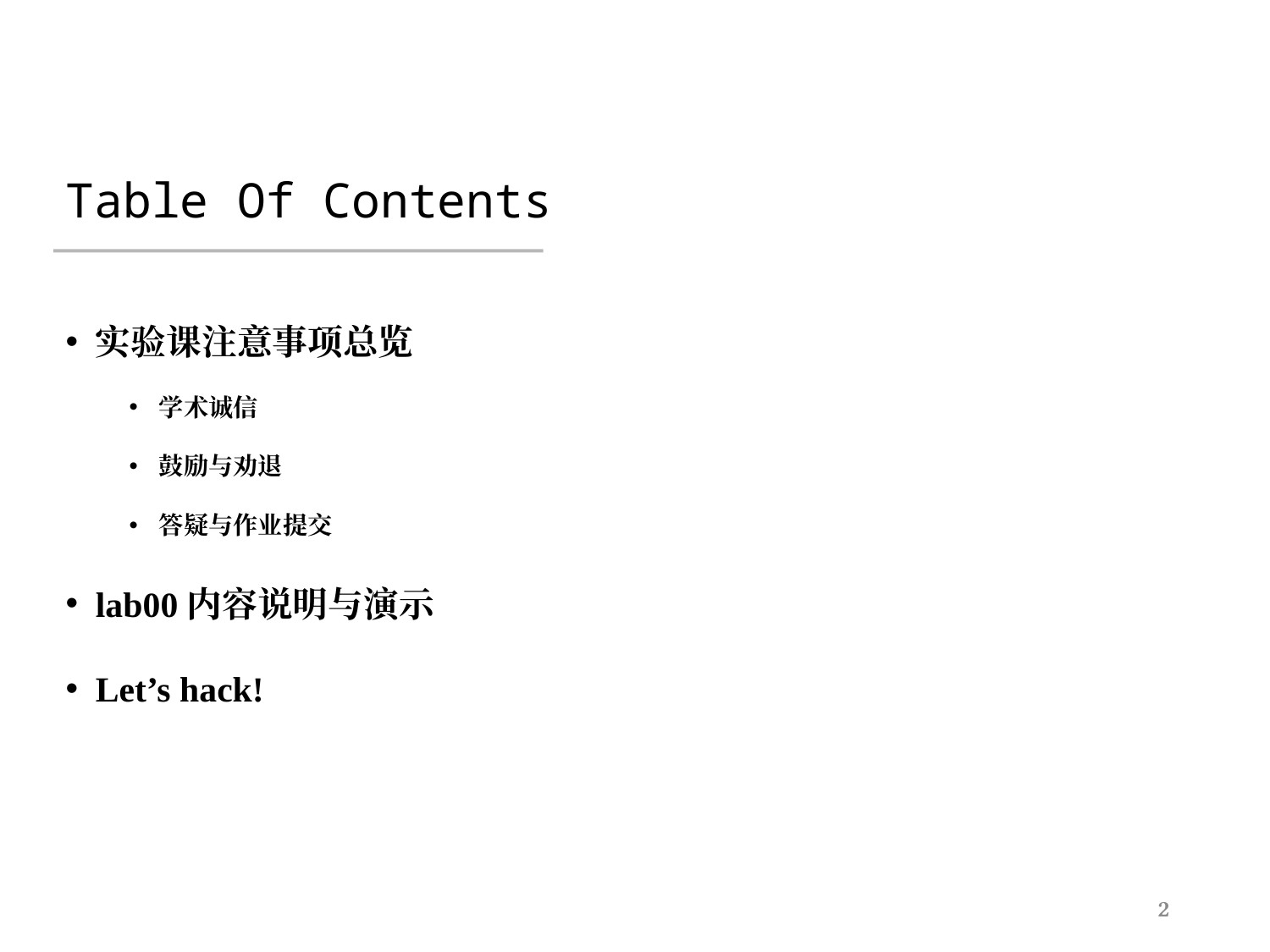

# Table Of Contents
实验课注意事项总览
学术诚信
鼓励与劝退
答疑与作业提交
lab00内容说明与演示
Let’s hack!
2